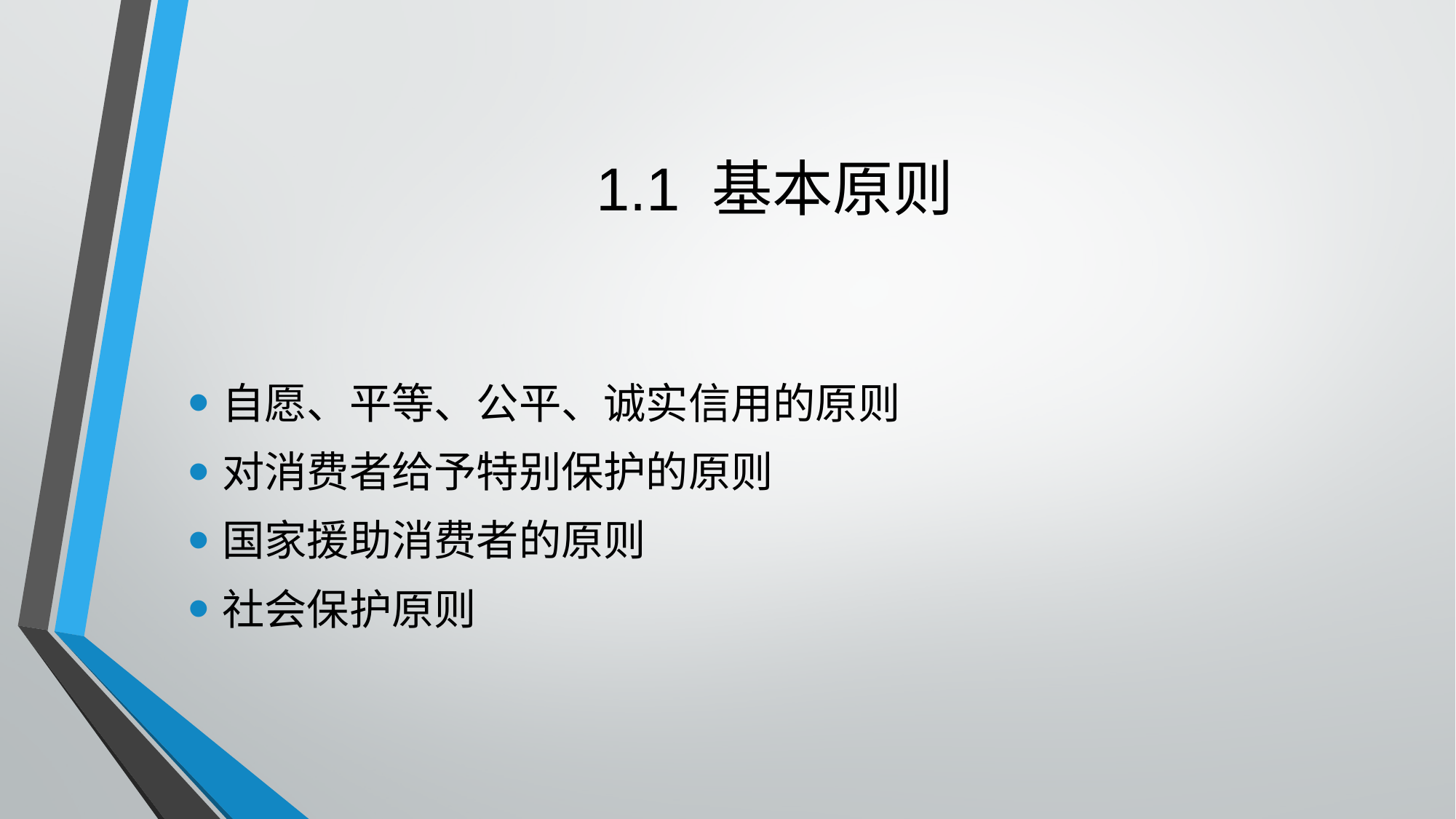

# 1.1 基本原则
自愿、平等、公平、诚实信用的原则
对消费者给予特别保护的原则
国家援助消费者的原则
社会保护原则